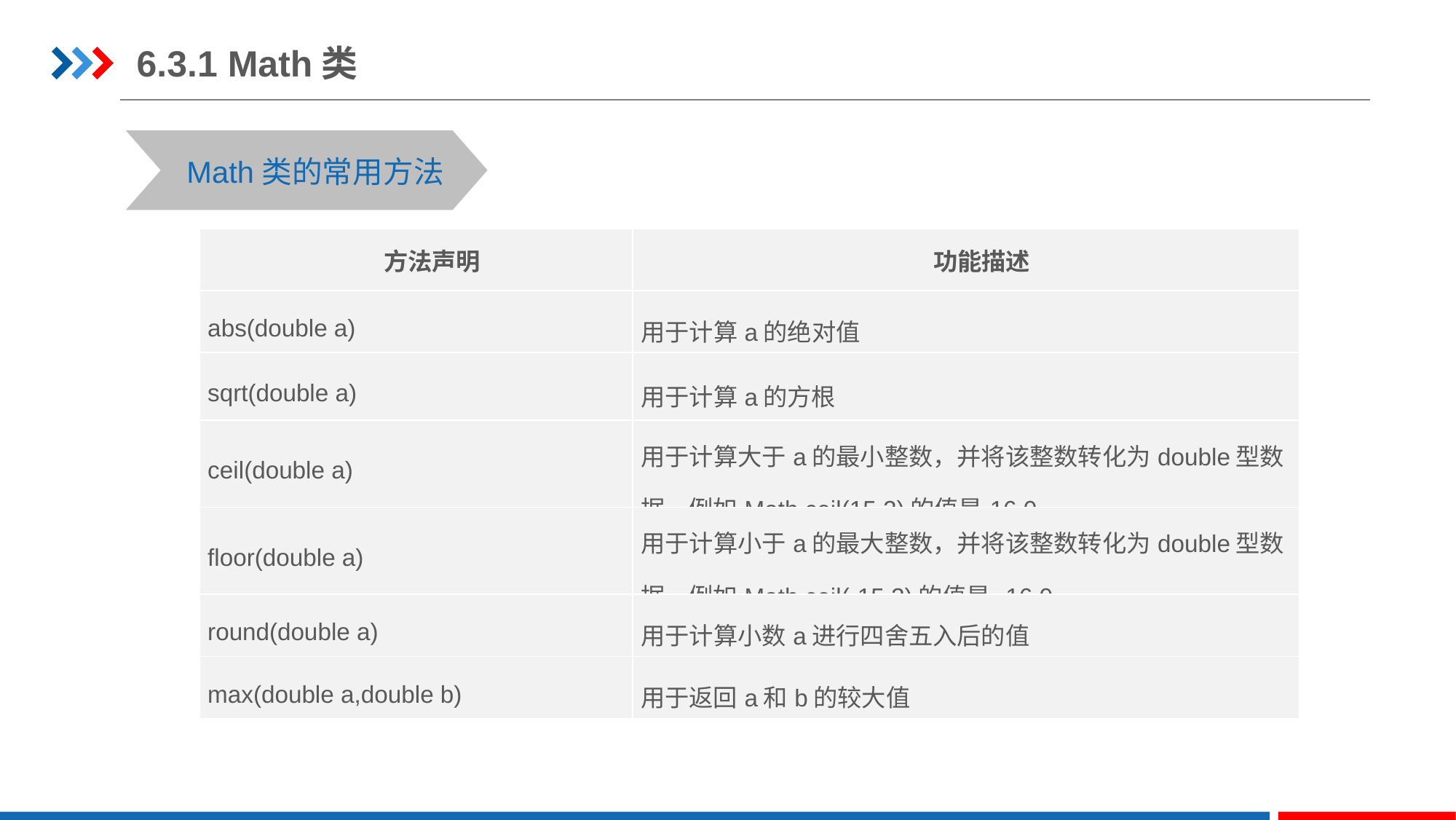

6.3.1 Math类

Math类的常用方法
| 方法声明 | 功能描述 |
| --- | --- |
| abs(double a) | 用于计算a的绝对值 |
| sqrt(double a) | 用于计算a的方根 |
| ceil(double a) | 用于计算大于a的最小整数，并将该整数转化为double型数据。例如Math.ceil(15.2)的值是16.0 |
| floor(double a) | 用于计算小于a的最大整数，并将该整数转化为double型数据。例如Math.ceil(-15.2)的值是-16.0 |
| round(double a) | 用于计算小数a进行四舍五入后的值 |
| max(double a,double b) | 用于返回a和b的较大值 |